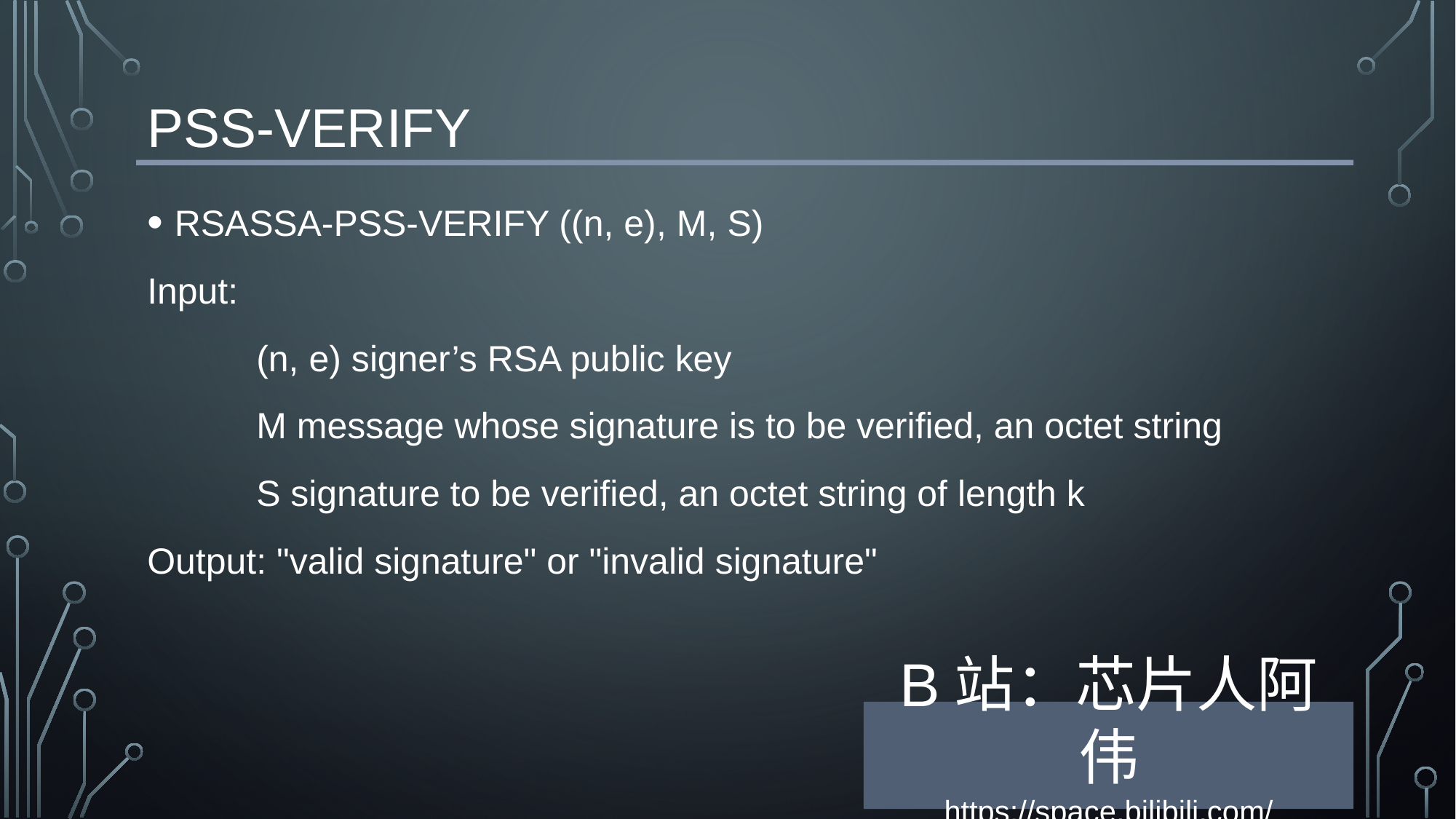

# PSS-VERIFY

RSASSA-PSS-VERIFY ((n, e), M, S)
Input:
	(n, e) signer’s RSA public key
	M message whose signature is to be verified, an octet string
	S signature to be verified, an octet string of length k
Output: "valid signature" or "invalid signature"
B站：芯片人阿伟
https://space.bilibili.com/243180540